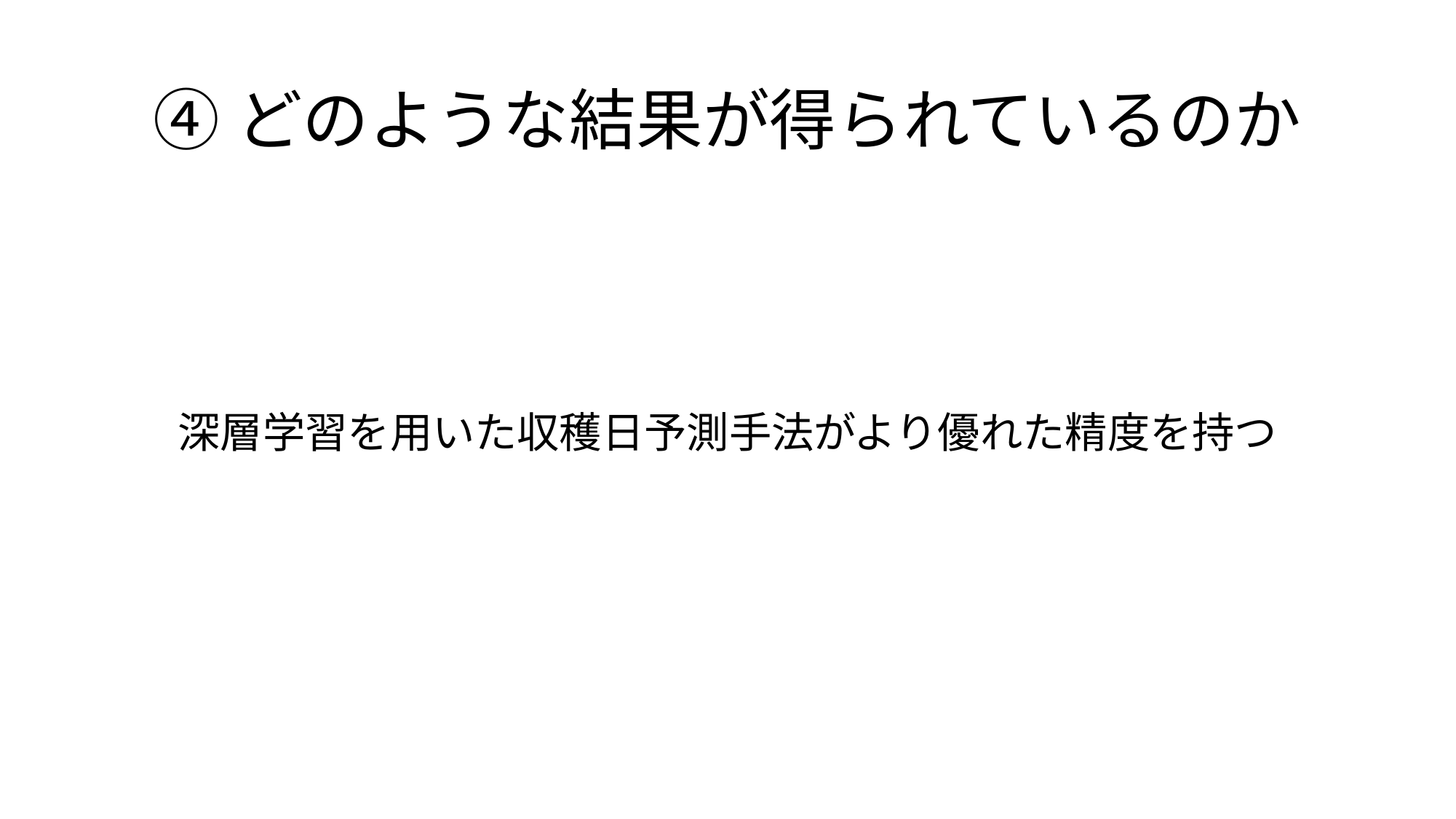

# ④どのような結果が得られているのか

深層学習を用いた収穫日予測手法がより優れた精度を持つ